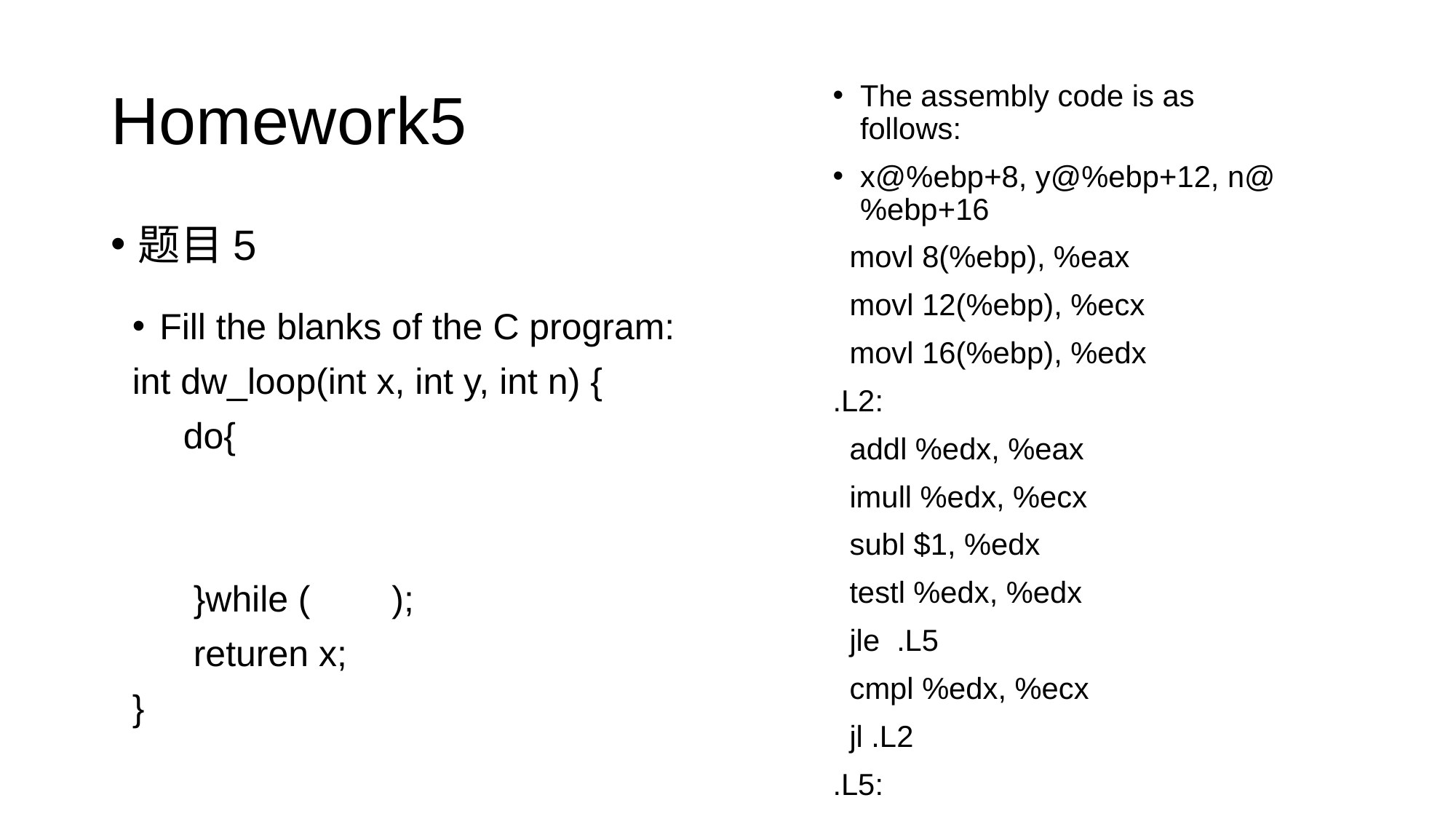

# Homework5
The assembly code is as follows:
x@%ebp+8, y@%ebp+12, n@%ebp+16
  movl 8(%ebp), %eax
  movl 12(%ebp), %ecx
  movl 16(%ebp), %edx
.L2:
  addl %edx, %eax
  imull %edx, %ecx
  subl $1, %edx
  testl %edx, %edx
  jle  .L5
  cmpl %edx, %ecx
  jl .L2
.L5:

题目5

Fill the blanks of the C program:
int dw_loop(int x, int y, int n) {
     do{

      }while (        );
      returen x;
}